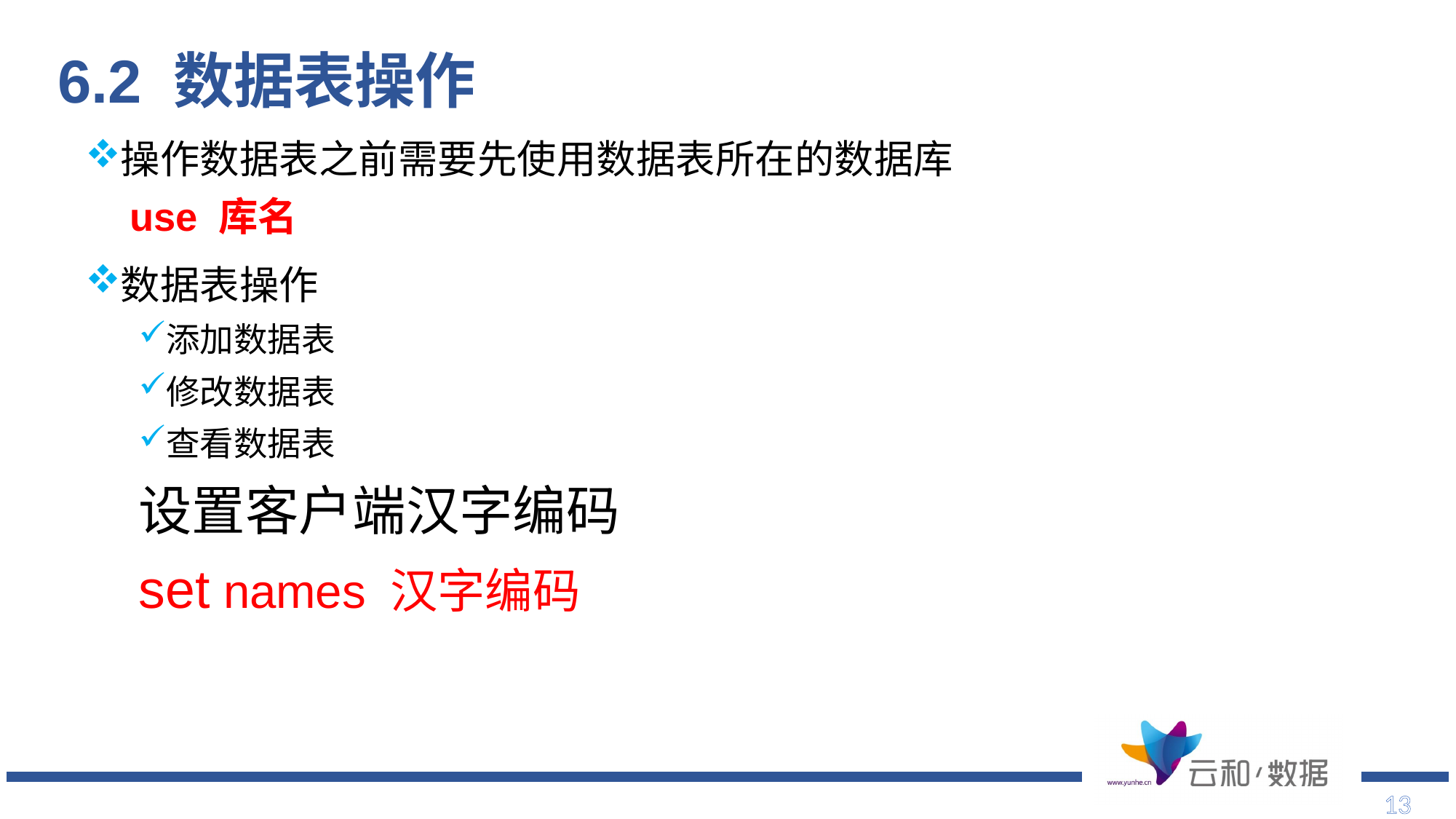

# 6.2 数据表操作
操作数据表之前需要先使用数据表所在的数据库
    use 库名
数据表操作
添加数据表
修改数据表
查看数据表
设置客户端汉字编码
set names 汉字编码